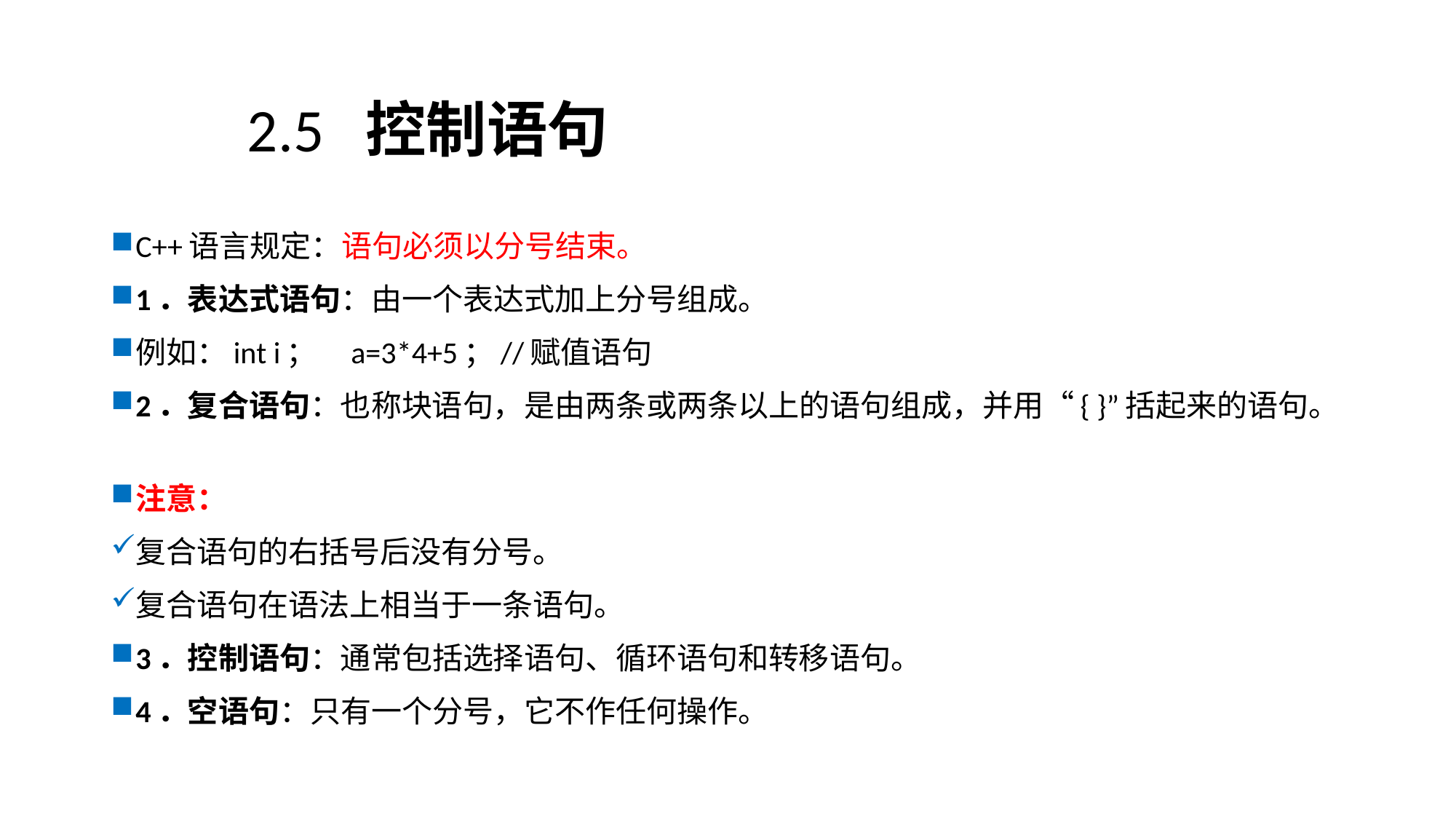

# 2.5  控制语句
C++语言规定：语句必须以分号结束。
1．表达式语句：由一个表达式加上分号组成。
例如：int i；    a=3*4+5；//赋值语句
2．复合语句：也称块语句，是由两条或两条以上的语句组成，并用“{ }”括起来的语句。
注意：
复合语句的右括号后没有分号。
复合语句在语法上相当于一条语句。
3．控制语句：通常包括选择语句、循环语句和转移语句。
4．空语句：只有一个分号，它不作任何操作。